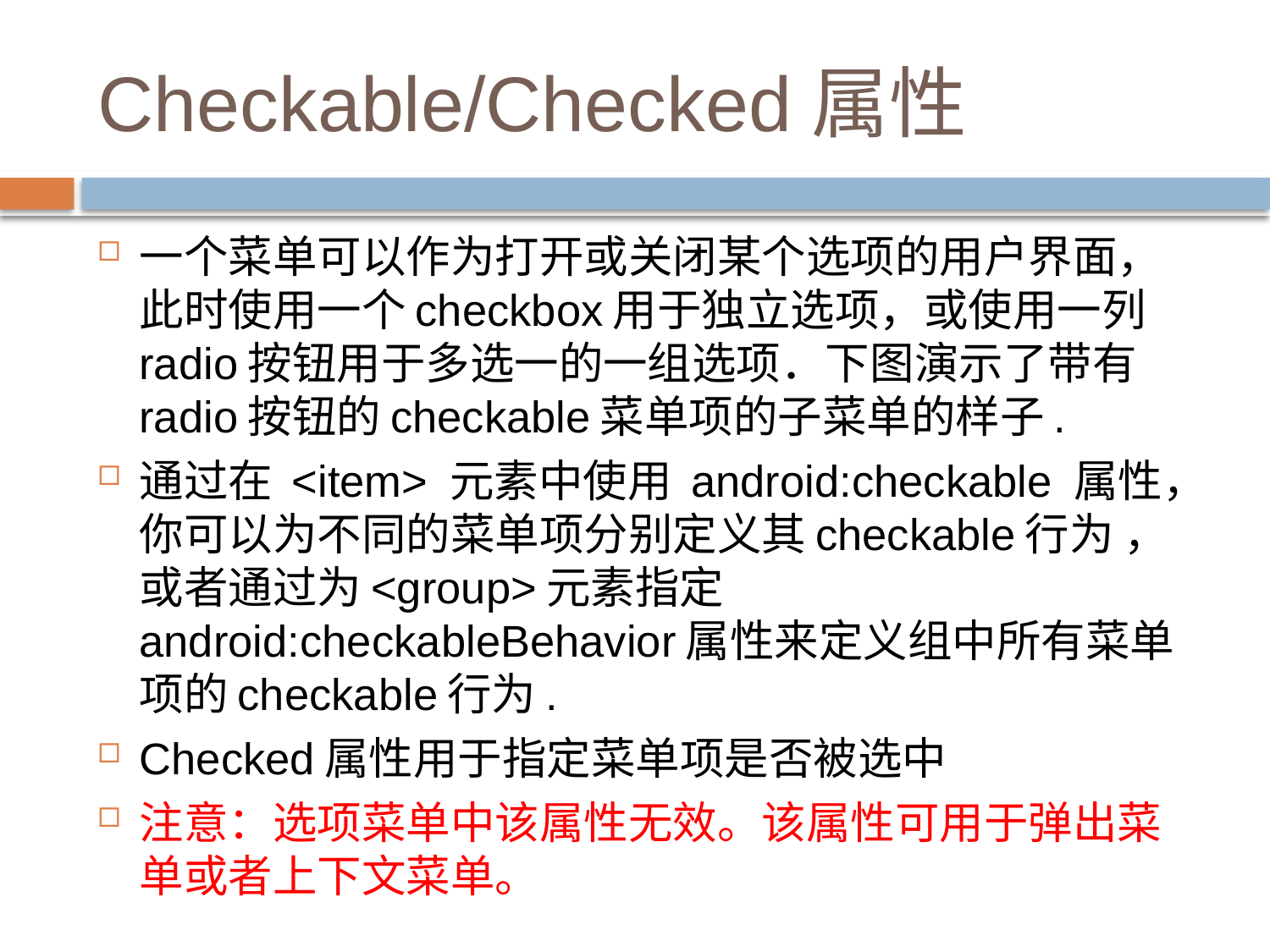

# Checkable/Checked属性
一个菜单可以作为打开或关闭某个选项的用户界面，此时使用一个checkbox用于独立选项，或使用一列radio按钮用于多选一的一组选项．下图演示了带有radio按钮的checkable菜单项的子菜单的样子.
通过在 <item> 元素中使用 android:checkable 属性，你可以为不同的菜单项分别定义其checkable行为 ，或者通过为<group>元素指定android:checkableBehavior属性来定义组中所有菜单项的checkable行为.
Checked属性用于指定菜单项是否被选中
注意：选项菜单中该属性无效。该属性可用于弹出菜单或者上下文菜单。